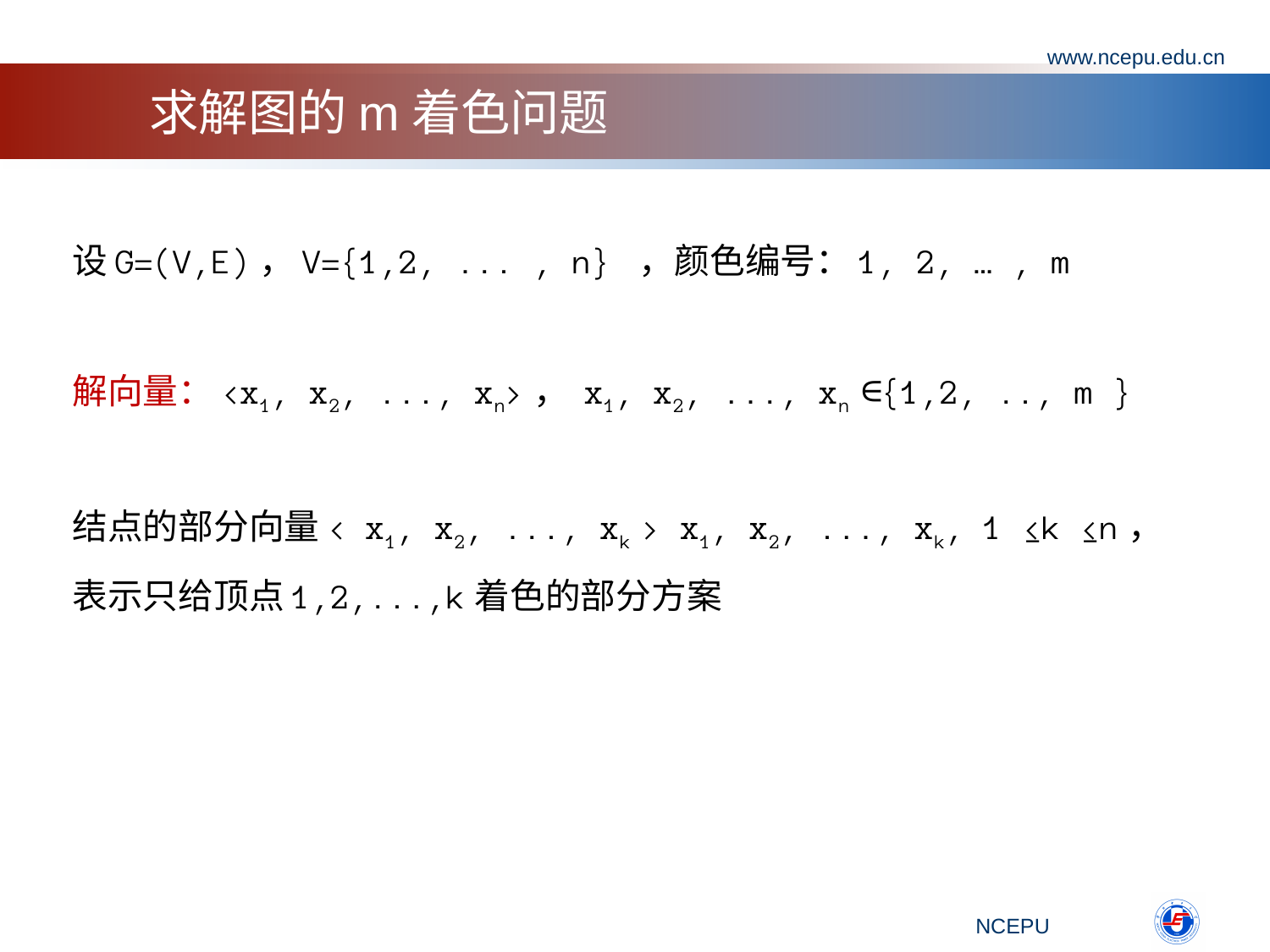

www.ncepu.edu.cn
求解图的m着色问题
设G=(V,E)，V={1,2, ... , n} ，颜色编号：1, 2, … , m

解向量：<x1, x2, ..., xn>， x1, x2, ..., xn ∈{1,2, .., m }

结点的部分向量< x1, x2, ..., xk > x1, x2, ..., xk, 1 ≤k ≤n，
表示只给顶点1,2,...,k着色的部分方案
NCEPU